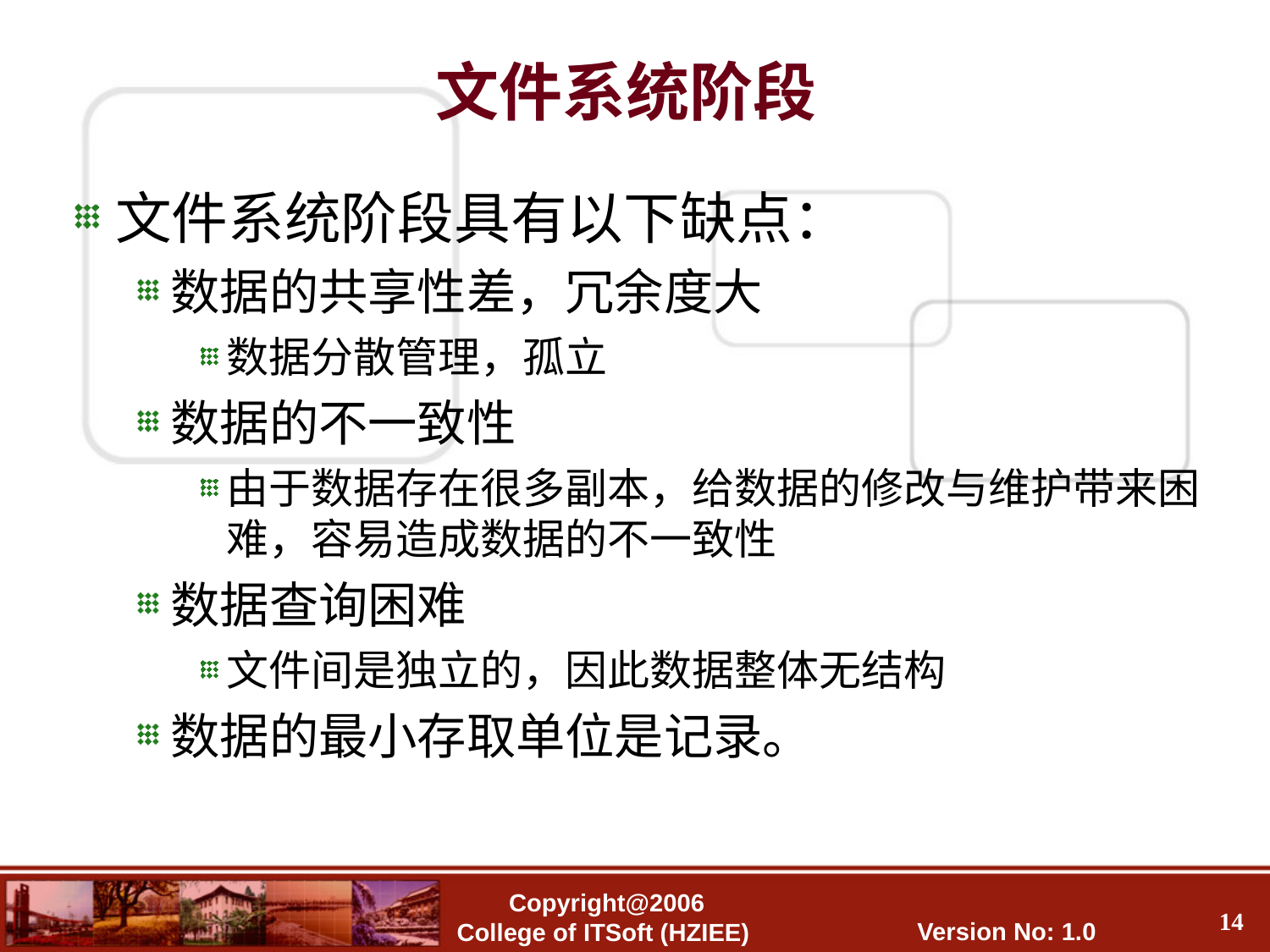

文件系统阶段
文件系统阶段具有以下缺点：
数据的共享性差，冗余度大
数据分散管理，孤立
数据的不一致性
由于数据存在很多副本，给数据的修改与维护带来困难，容易造成数据的不一致性
数据查询困难
文件间是独立的，因此数据整体无结构
数据的最小存取单位是记录。